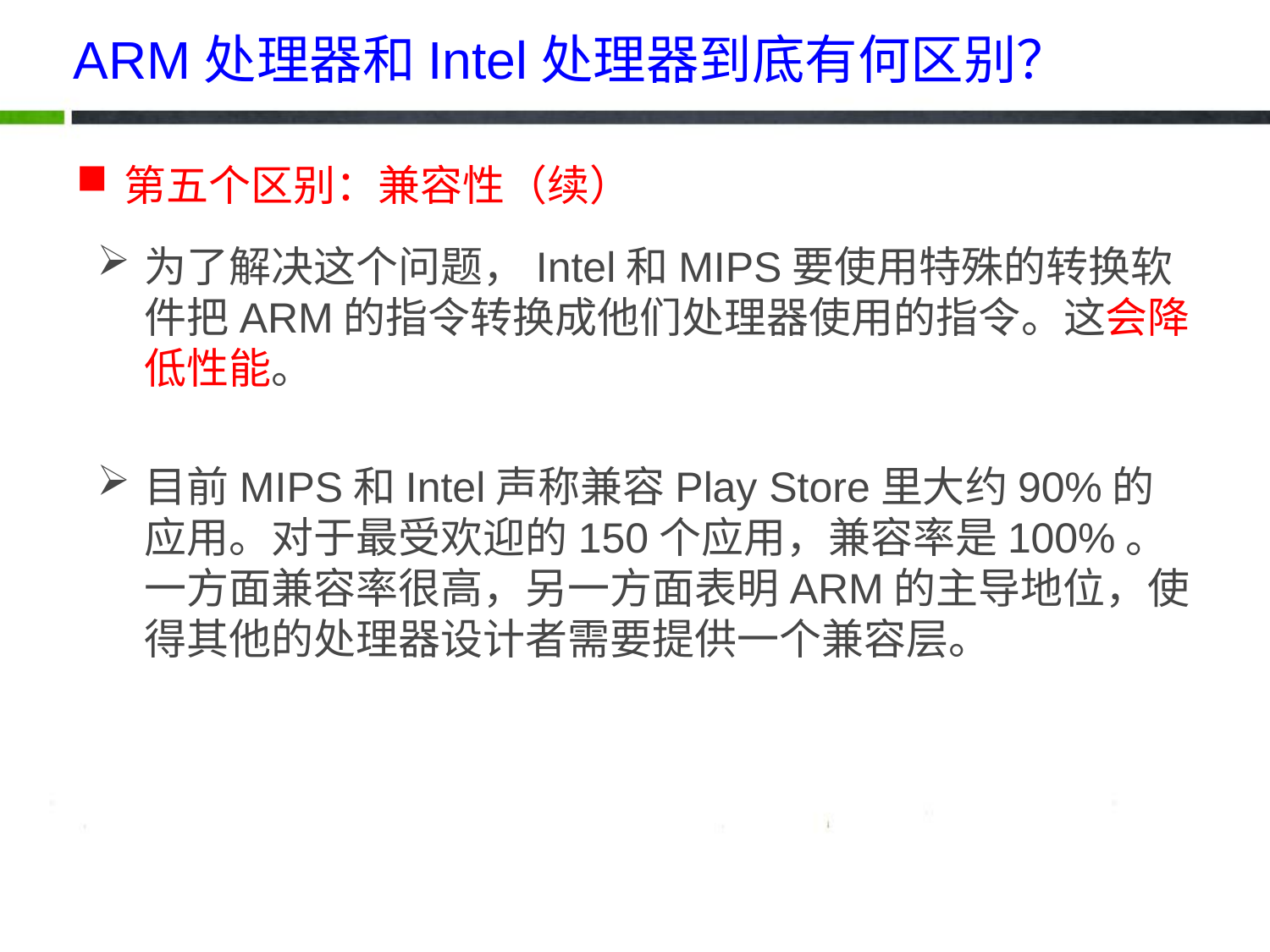

# ARM处理器和Intel处理器到底有何区别？
第五个区别：兼容性（续）
为了解决这个问题，Intel和MIPS要使用特殊的转换软件把ARM的指令转换成他们处理器使用的指令。这会降低性能。

目前MIPS和Intel声称兼容Play Store里大约90%的应用。对于最受欢迎的150个应用，兼容率是100%。一方面兼容率很高，另一方面表明ARM的主导地位，使得其他的处理器设计者需要提供一个兼容层。

63